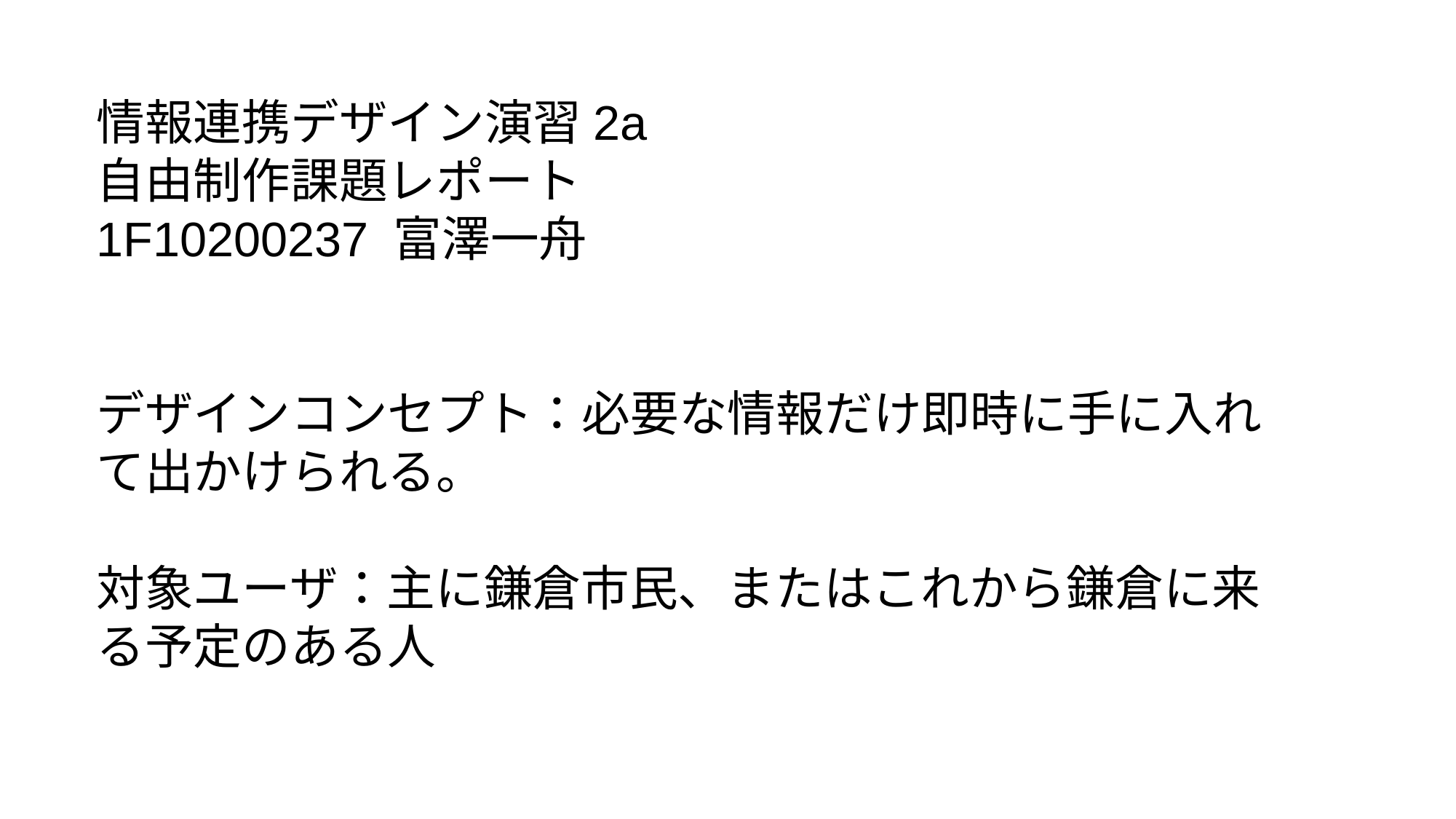

情報連携デザイン演習2a
自由制作課題レポート
1F10200237 富澤一舟

デザインコンセプト：必要な情報だけ即時に手に入れて出かけられる。

対象ユーザ：主に鎌倉市民、またはこれから鎌倉に来る予定のある人